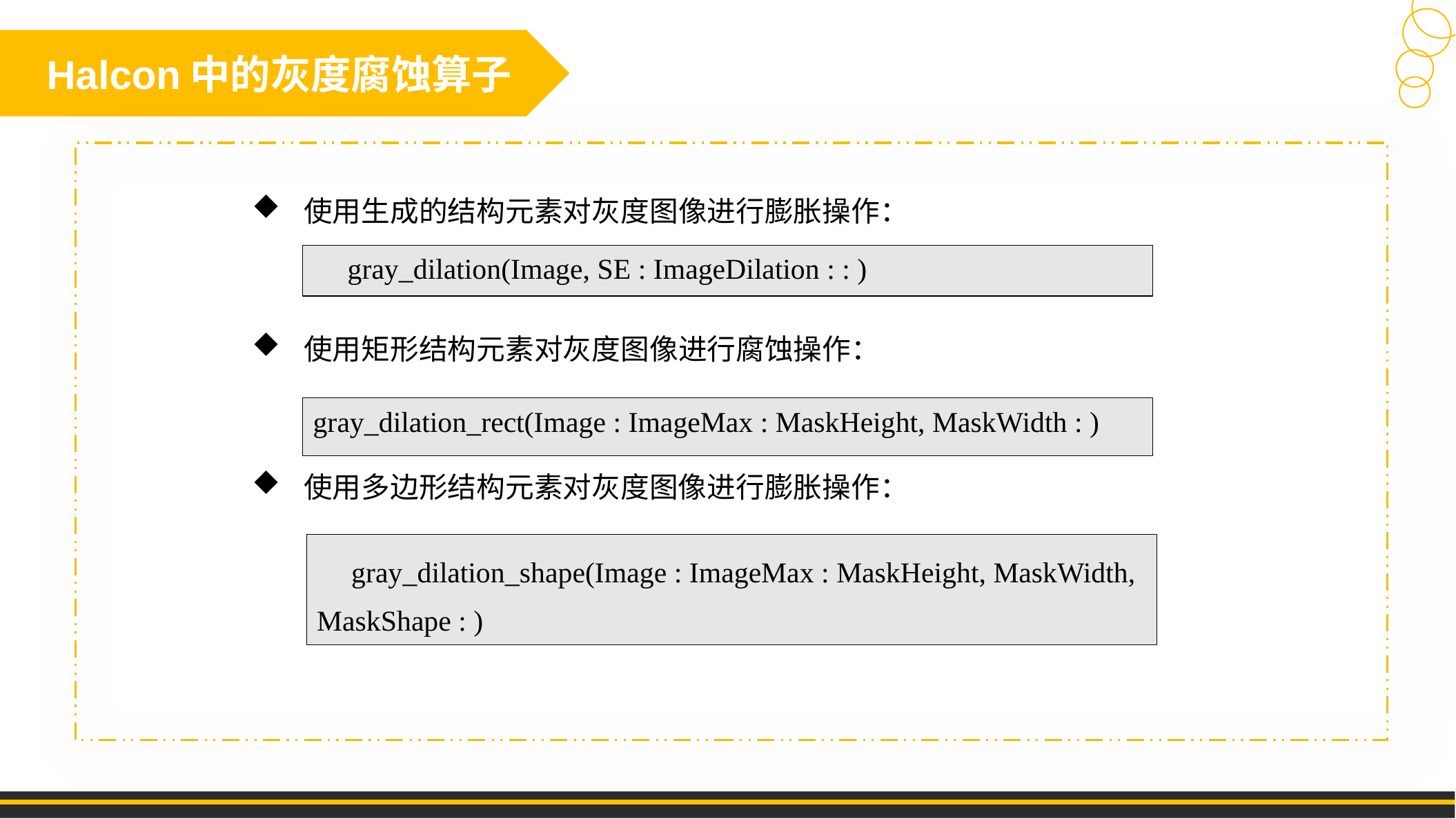

Halcon中的灰度腐蚀算子

使用生成的结构元素对灰度图像进行膨胀操作：

使用矩形结构元素对灰度图像进行腐蚀操作：

使用多边形结构元素对灰度图像进行膨胀操作：

gray_dilation(Image, SE : ImageDilation : : )

gray_dilation_rect(Image : ImageMax : MaskHeight, MaskWidth : )

gray_dilation_shape(Image : ImageMax : MaskHeight, MaskWidth, MaskShape : )